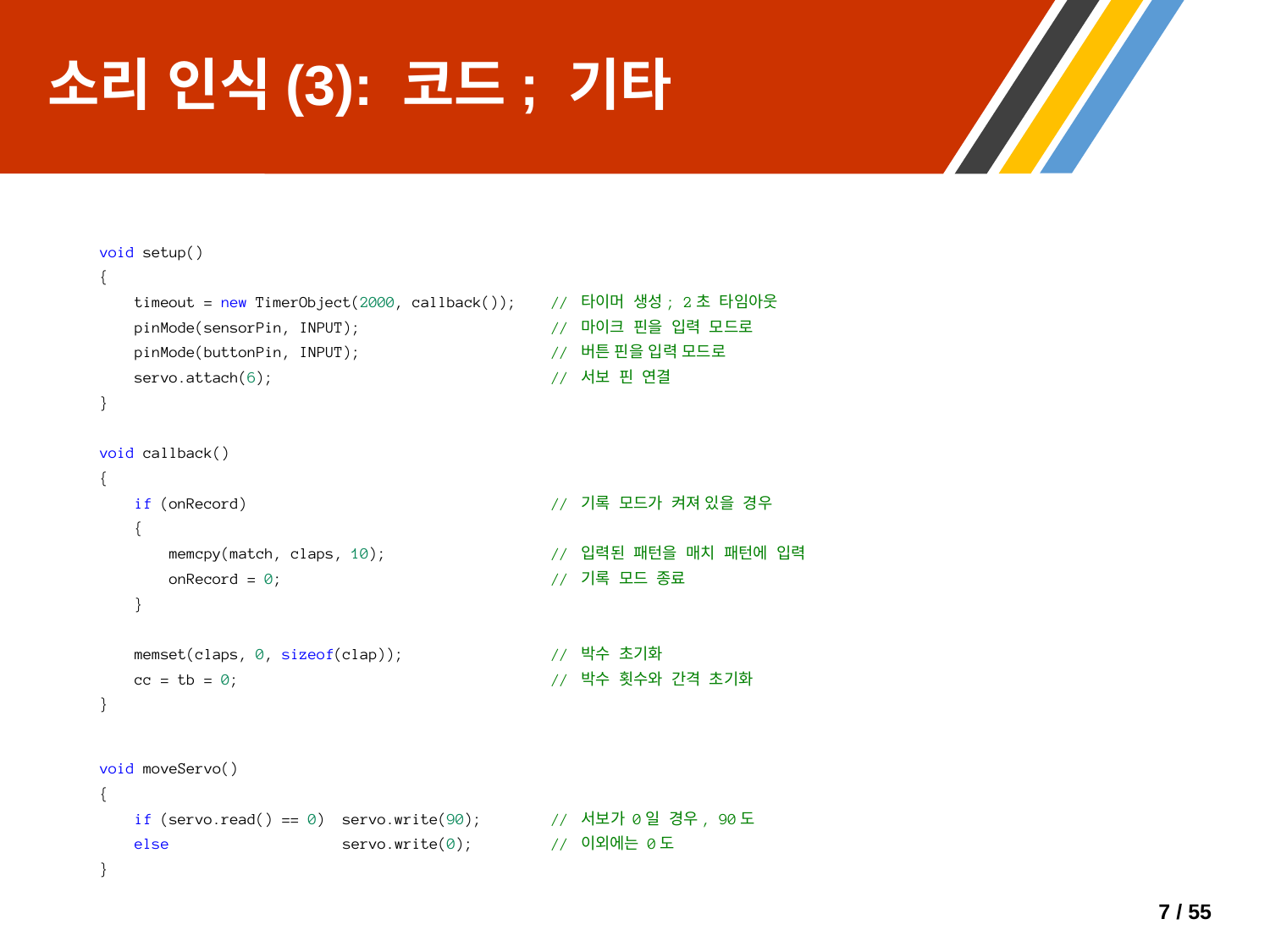

# 소리 인식(3): 코드; 기타
void setup()
{
    timeout = new TimerObject(2000, callback());    // 타이머 생성; 2초 타임아웃
    pinMode(sensorPin, INPUT);                      // 마이크 핀을 입력 모드로
    pinMode(buttonPin, INPUT);                      // 버튼 핀을 입력 모드로
    servo.attach(6);                                // 서보 핀 연결
}

void callback()
{
    if (onRecord)                                   // 기록 모드가 켜져 있을 경우
    {
        memcpy(match, claps, 10);                   // 입력된 패턴을 매치 패턴에 입력
        onRecord = 0;                               // 기록 모드 종료
    }

    memset(claps, 0, sizeof(clap));                 // 박수 초기화
    cc = tb = 0;                                    // 박수 횟수와 간격 초기화
}

void moveServo()
{
    if (servo.read() == 0)  servo.write(90);        // 서보가 0일 경우, 90도
    else                    servo.write(0);         // 이외에는 0도
}